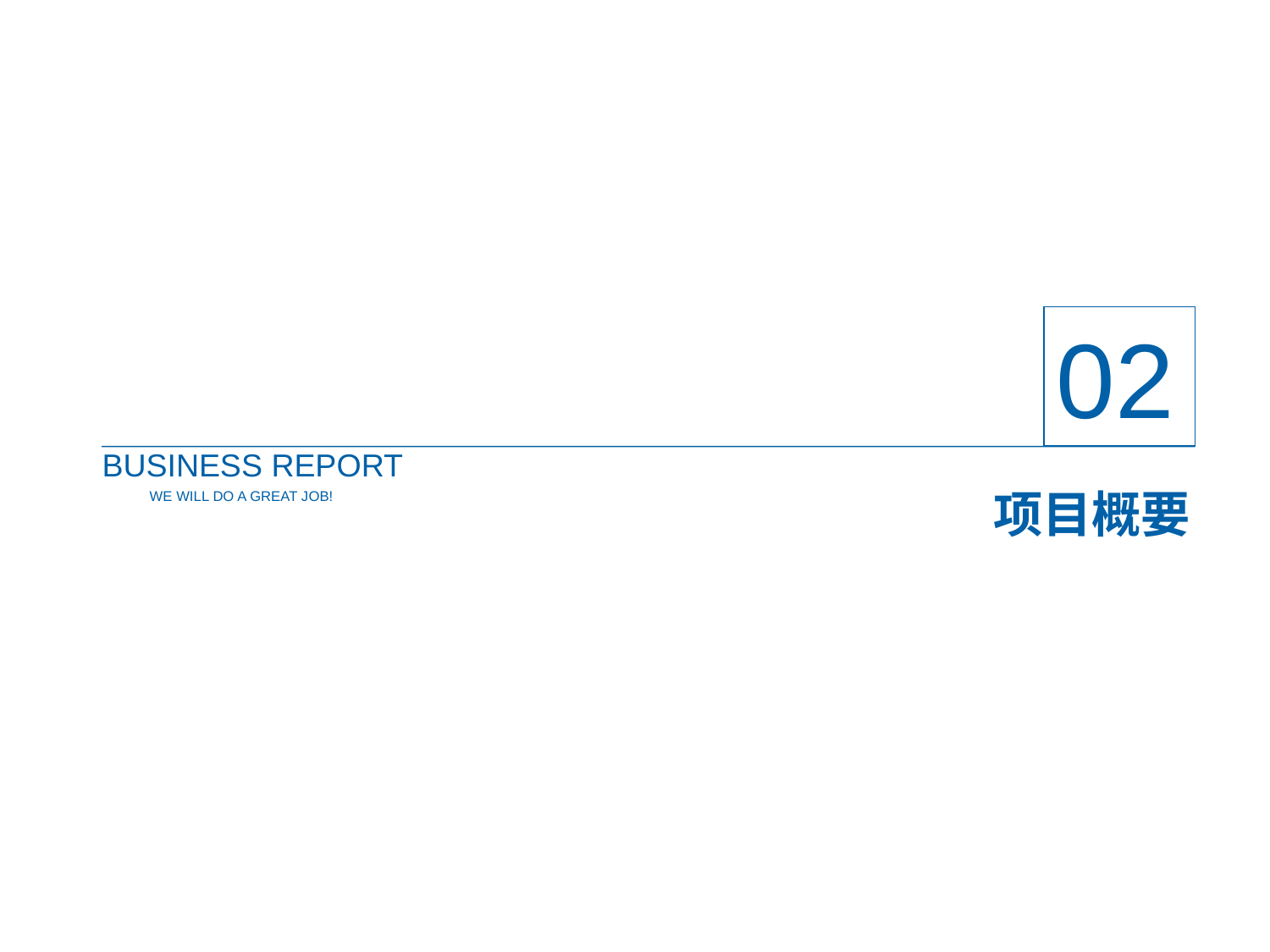

02
BUSINESS REPORT

项目概要

WE WILL DO A GREAT JOB!
6